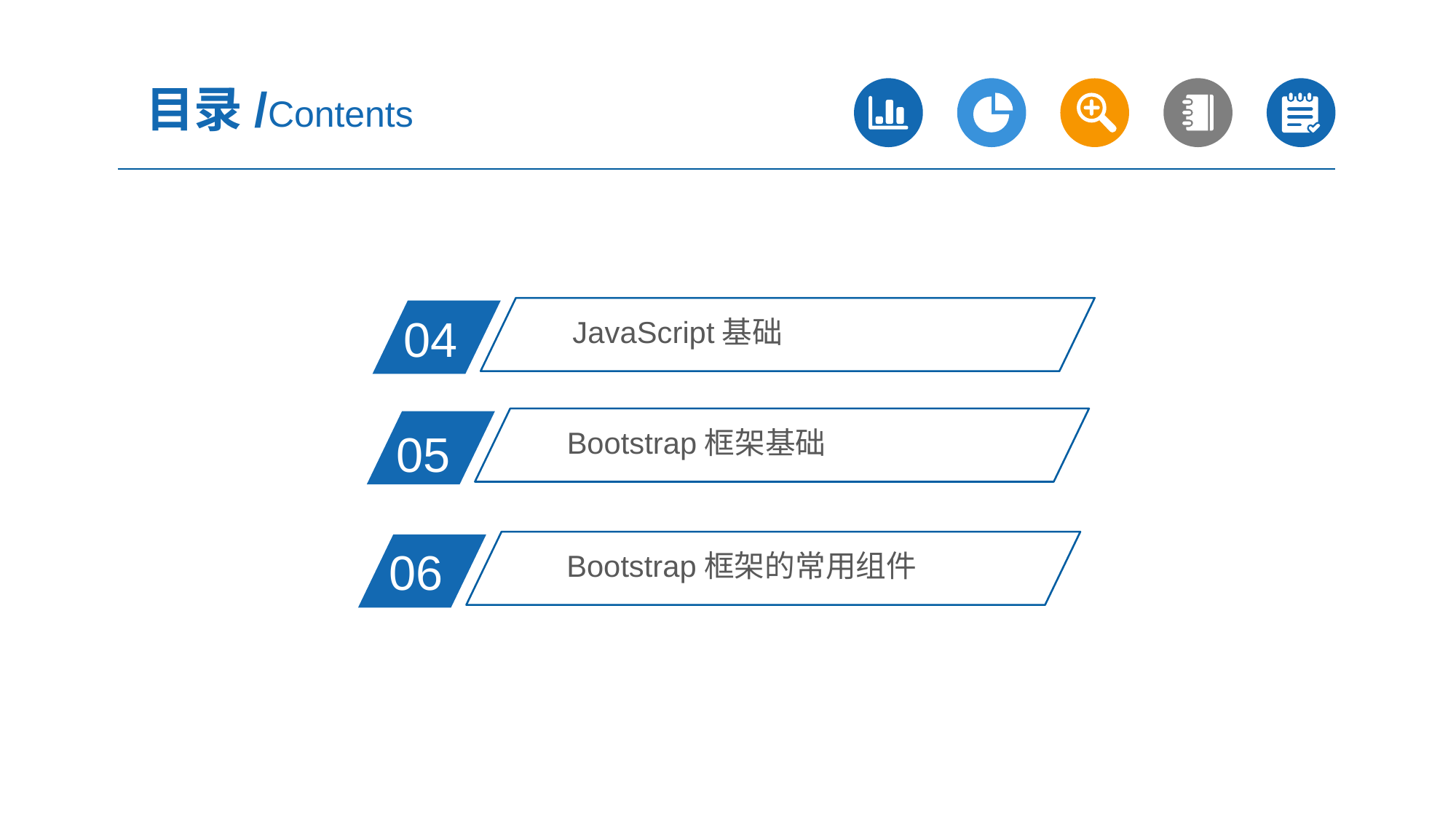

目录/Contents

JavaScript基础

04

Bootstrap框架基础

05

 Bootstrap框架的常用组件

06